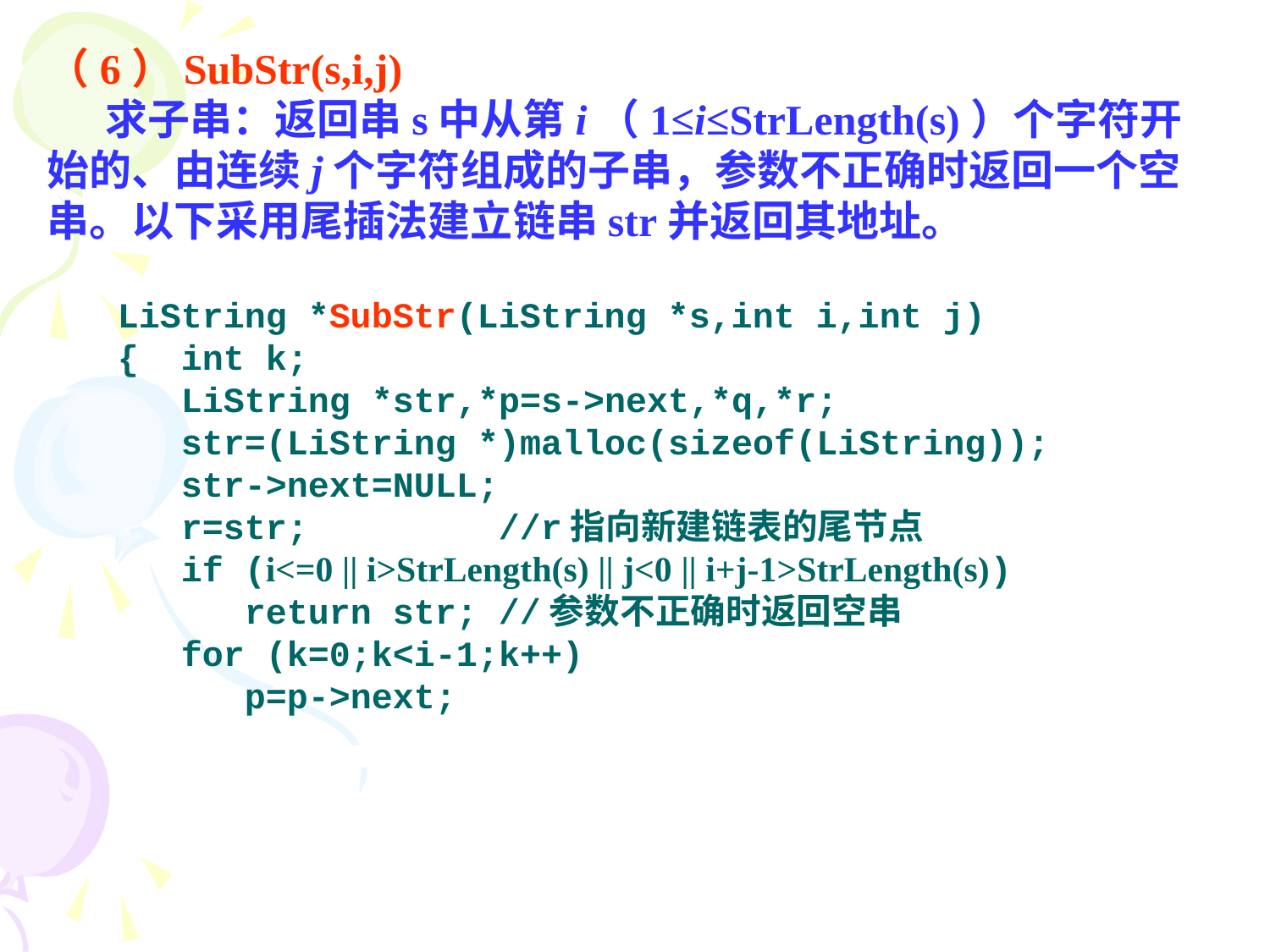

（6）SubStr(s,i,j)
     求子串：返回串s中从第i（1≤i≤StrLength(s)）个字符开始的、由连续j个字符组成的子串，参数不正确时返回一个空串。以下采用尾插法建立链串str并返回其地址。
LiString *SubStr(LiString *s,int i,int j)
{  int k;
   LiString *str,*p=s->next,*q,*r;
   str=(LiString *)malloc(sizeof(LiString));
   str->next=NULL;
   r=str;		//r指向新建链表的尾节点
   if (i<=0 || i>StrLength(s) || j<0 || i+j-1>StrLength(s))
	return str;	//参数不正确时返回空串
   for (k=0;k<i-1;k++)
	p=p->next;